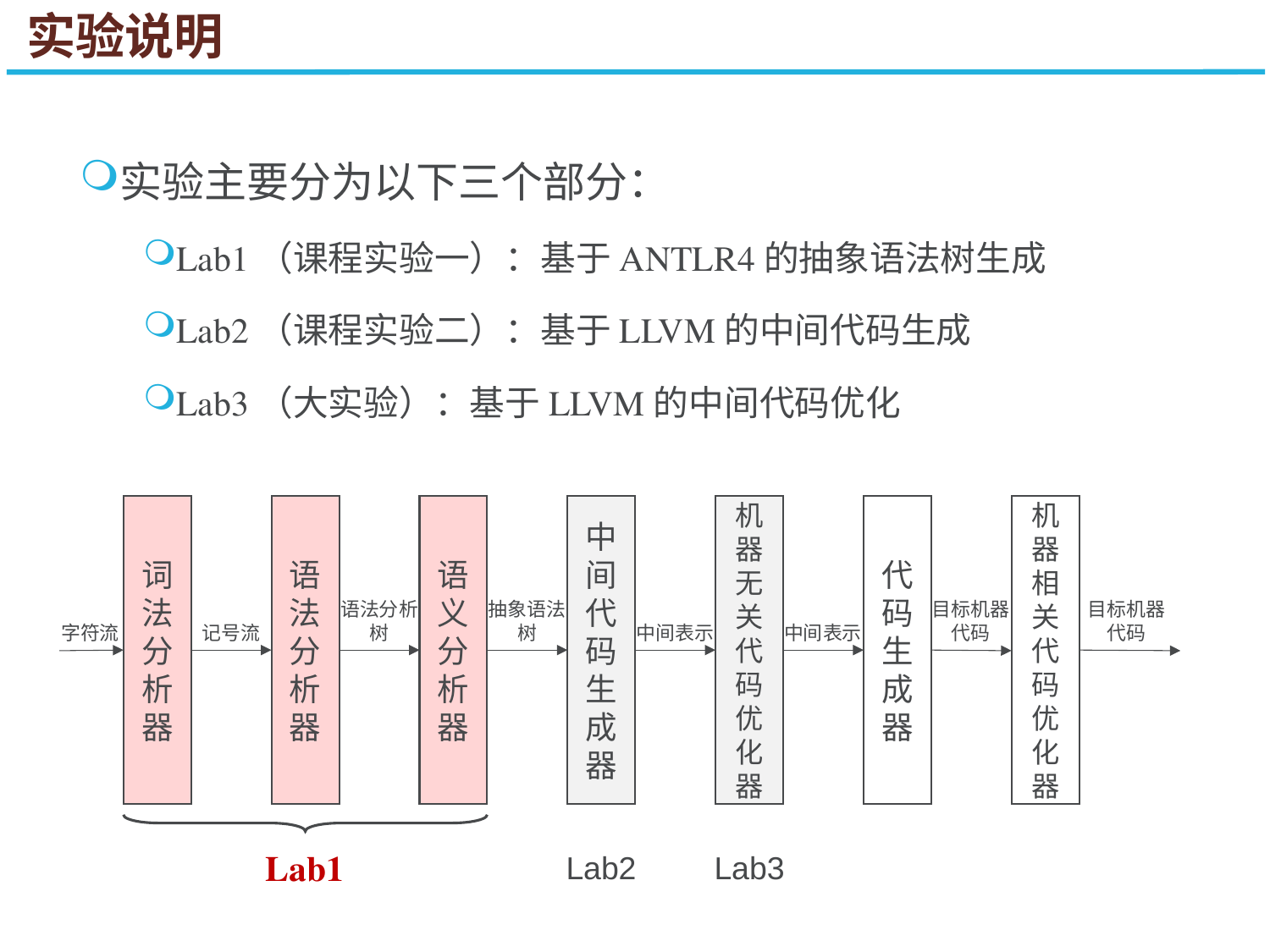

# 实验说明
实验主要分为以下三个部分：
Lab1（课程实验一）：基于ANTLR4的抽象语法树生成
Lab2（课程实验二）：基于LLVM的中间代码生成
Lab3（大实验）：基于LLVM的中间代码优化
词法分析器
语法分析器
语义分析器
中间代码生成器
机器无关代码优化器
代码生成器
机器相关代码优化器
语法分析
树
抽象语法
树
目标机器
代码
目标机器
代码
字符流
记号流
中间表示
中间表示

Lab1
Lab2
Lab3